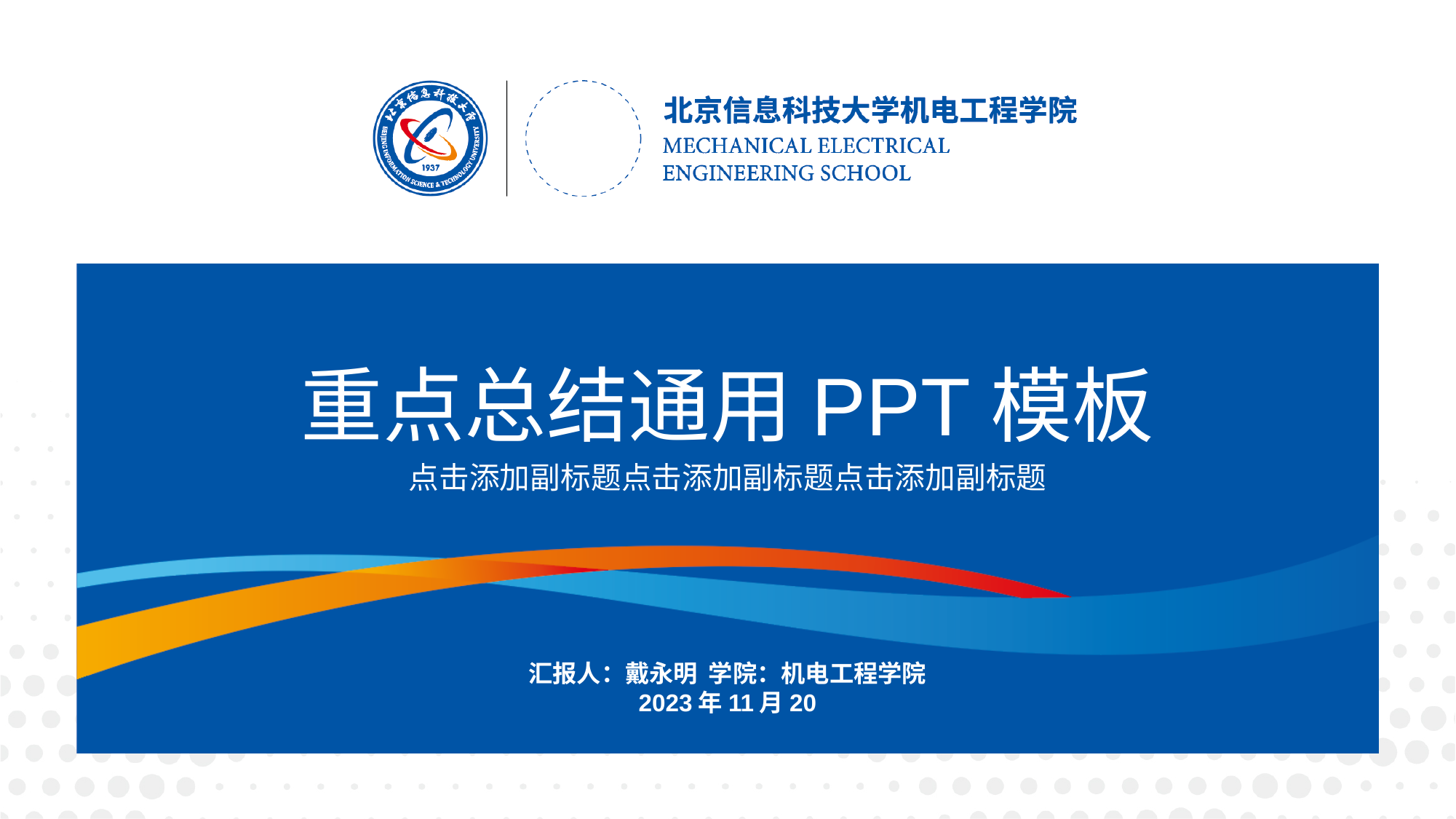

重点总结通用PPT模板
点击添加副标题点击添加副标题点击添加副标题
汇报人：戴永明  学院：机电工程学院
2023年11月20